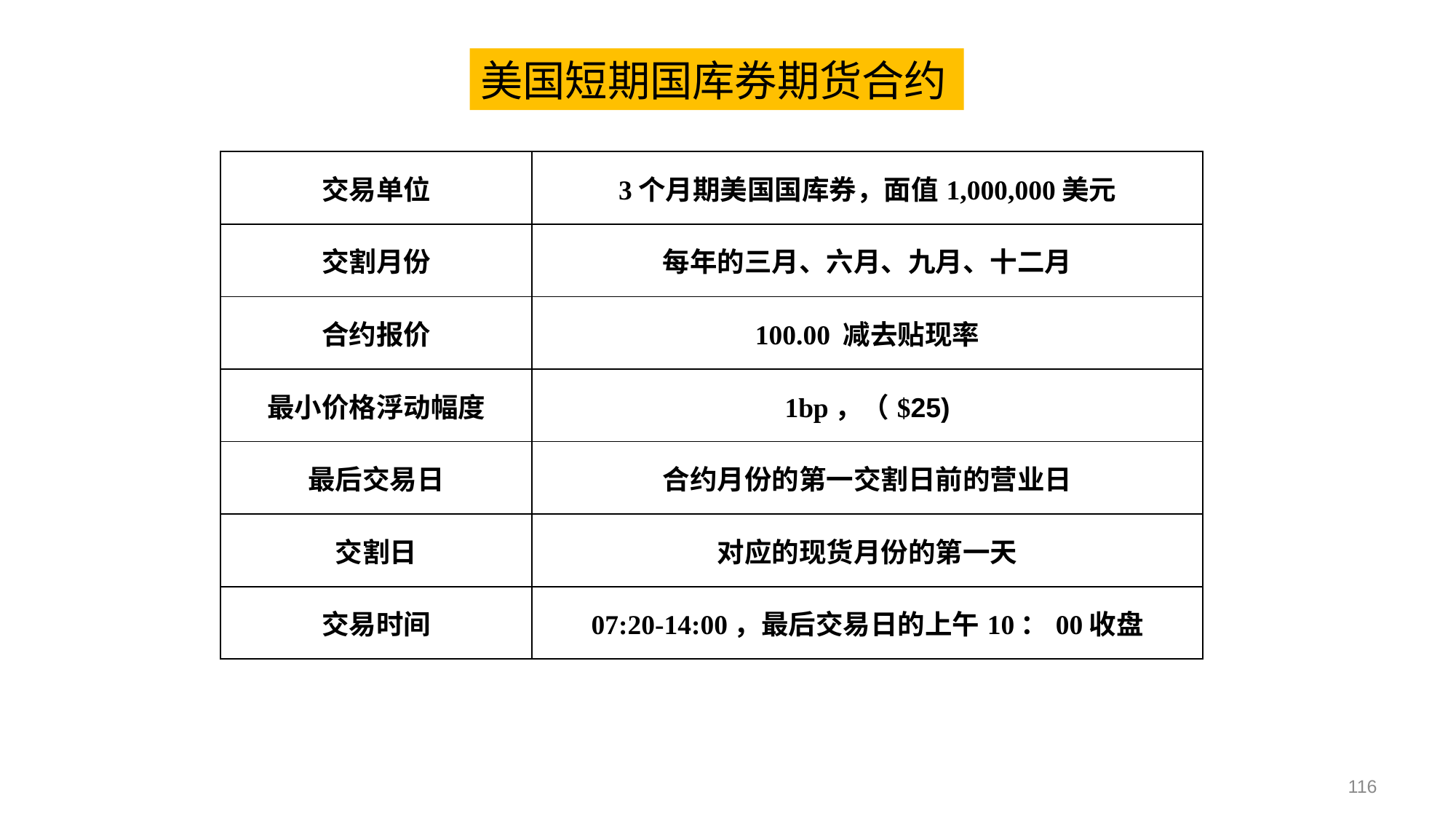

美国短期国库券期货合约
| 交易单位 | 3个月期美国国库券，面值1,000,000美元 |
| --- | --- |
| 交割月份 | 每年的三月、六月、九月、十二月 |
| 合约报价 | 100.00 减去贴现率 |
| 最小价格浮动幅度 | 1bp，（$25) |
| 最后交易日 | 合约月份的第一交割日前的营业日 |
| 交割日 | 对应的现货月份的第一天 |
| 交易时间 | 07:20-14:00，最后交易日的上午10：00收盘 |

116